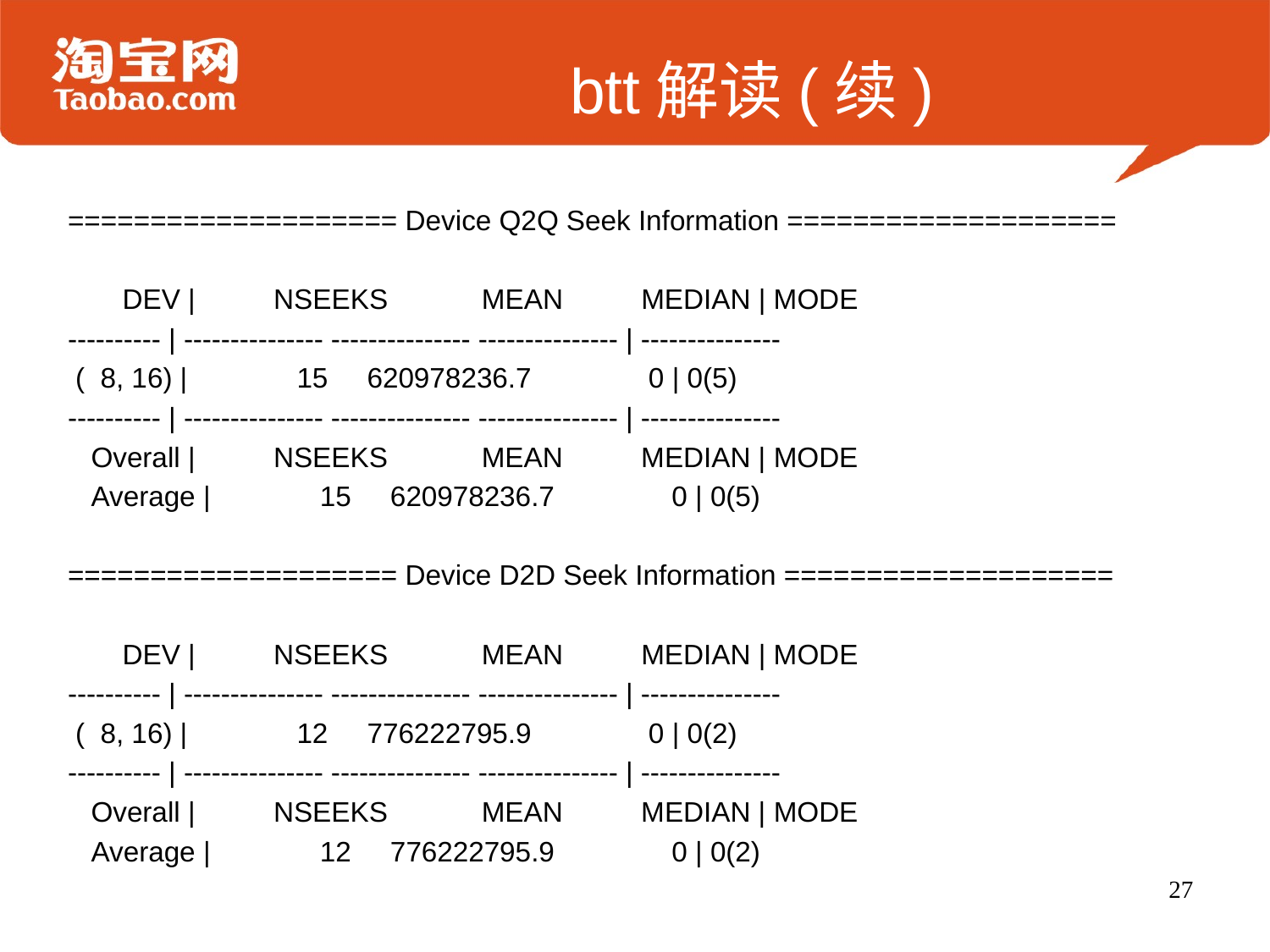

# btt解读(续)
==================== Device Q2Q Seek Information ====================

       DEV |          NSEEKS            MEAN          MEDIAN | MODE
---------- | --------------- --------------- --------------- | ---------------
 (  8, 16) |              15     620978236.7               0 | 0(5)
---------- | --------------- --------------- --------------- | ---------------
   Overall |          NSEEKS            MEAN          MEDIAN | MODE
   Average |              15     620978236.7               0 | 0(5)

==================== Device D2D Seek Information ====================

       DEV |          NSEEKS            MEAN          MEDIAN | MODE
---------- | --------------- --------------- --------------- | ---------------
 (  8, 16) |              12     776222795.9               0 | 0(2)
---------- | --------------- --------------- --------------- | ---------------
   Overall |          NSEEKS            MEAN          MEDIAN | MODE
   Average |              12     776222795.9               0 | 0(2)

27